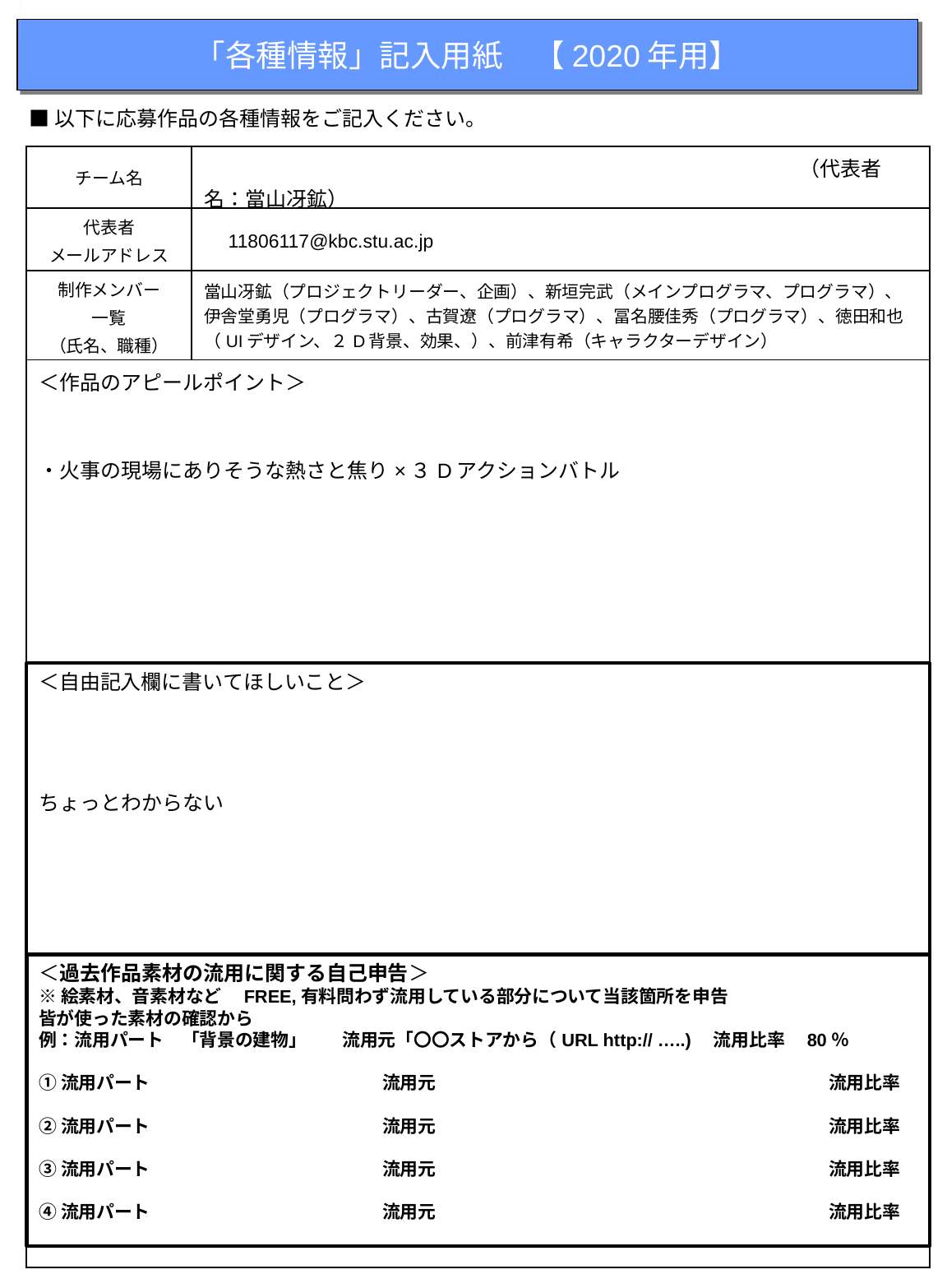

「各種情報」記入用紙　【2020年用】
■以下に応募作品の各種情報をご記入ください。
| チーム名 | （代表者名：當山冴鉱） |
| --- | --- |
| 代表者 メールアドレス | 11806117@kbc.stu.ac.jp |
| 制作メンバー 一覧 （氏名、職種） | 當山冴鉱（プロジェクトリーダー、企画）、新垣完武（メインプログラマ、プログラマ）、伊舎堂勇児（プログラマ）、古賀遼（プログラマ）、冨名腰佳秀（プログラマ）、徳田和也（UIデザイン、２D背景、効果、）、前津有希（キャラクターデザイン） |
| ＜作品のアピールポイント＞　 ・火事の現場にありそうな熱さと焦り×３Dアクションバトル ちょっとわからない |  |
＜自由記入欄に書いてほしいこと＞
＜過去作品素材の流用に関する自己申告＞
※絵素材、音素材など　FREE,有料問わず流用している部分について当該箇所を申告
皆が使った素材の確認から
例：流用パート　「背景の建物」　　流用元「〇〇ストアから（URL http:// …..)　流用比率　80％

①流用パート　　　　　　　　　　　　　流用元　　　　　　　　　　　　　　　　　　　　　　流用比率

②流用パート　　　　　　　　　　　　　流用元　　　　　　　　　　　　　　　　　　　　　　流用比率

③流用パート　　　　　　　　　　　　　流用元　　　　　　　　　　　　　　　　　　　　　　流用比率

④流用パート　　　　　　　　　　　　　流用元　　　　　　　　　　　　　　　　　　　　　　流用比率